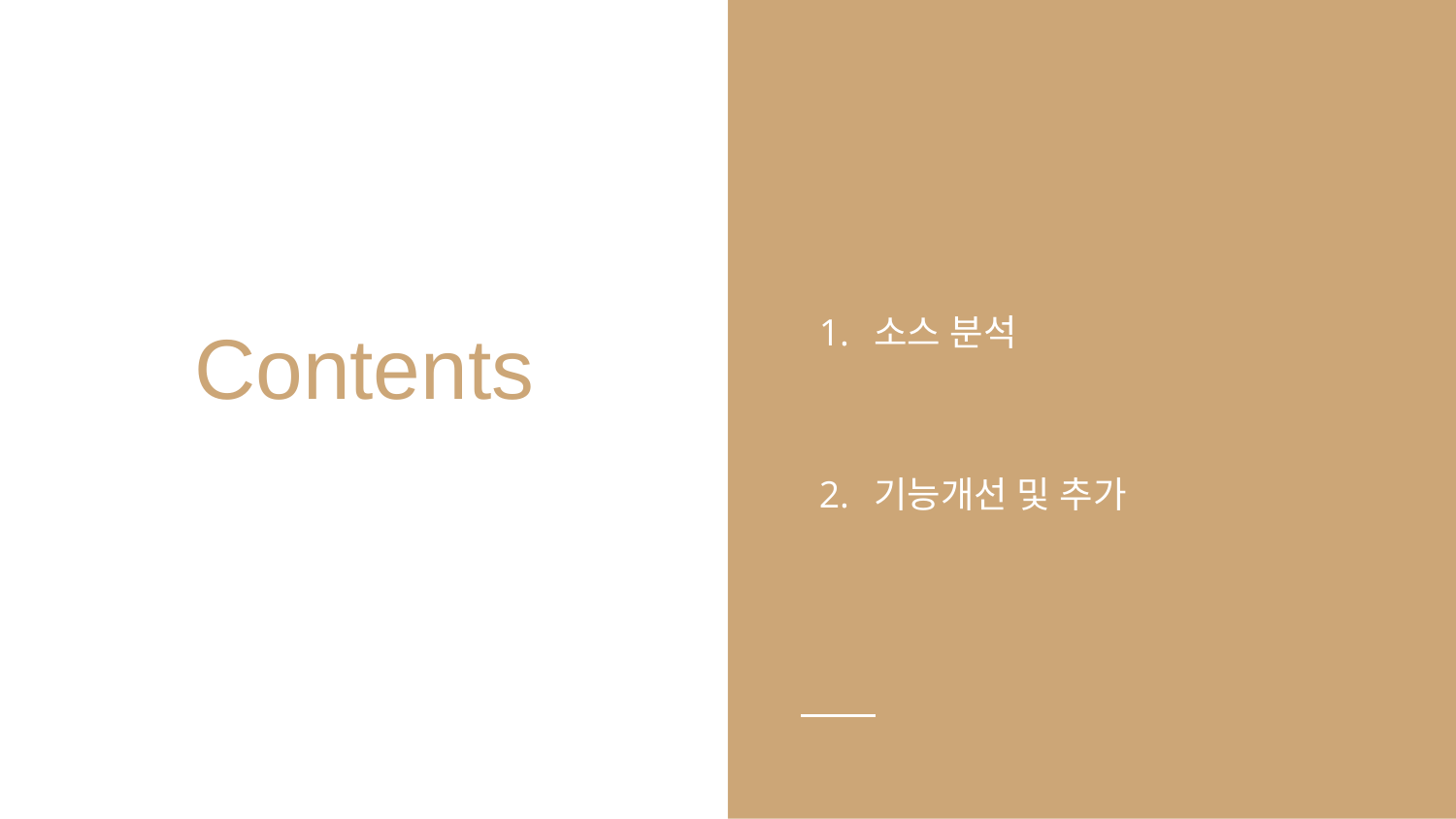

소스 분석

기능개선 및 추가
# Contents